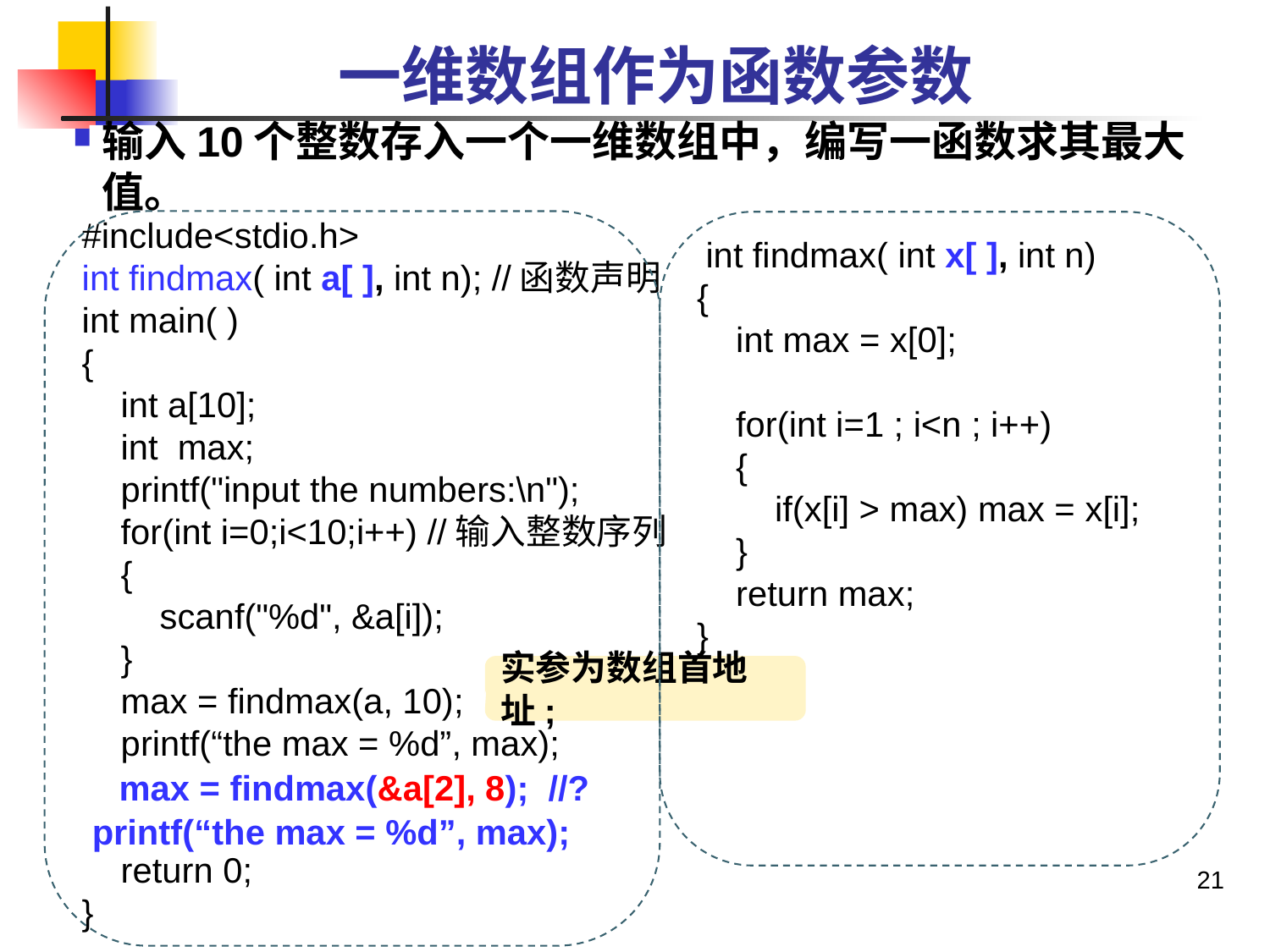

# 一维数组作为函数参数
输入10个整数存入一个一维数组中，编写一函数求其最大值。
#include<stdio.h>
int findmax( int a[ ], int n); //函数声明
int main( )
{
    int a[10];
    int  max;
    printf("input the numbers:\n");
    for(int i=0;i<10;i++) //输入整数序列
    {
        scanf("%d", &a[i]);
    }
    max = findmax(a, 10);
    printf(“the max = %d”, max);

    return 0;
}

 int findmax( int x[ ], int n)
{
    int max = x[0];

    for(int i=1 ; i<n ; i++)
    {
        if(x[i] > max) max = x[i];
    }
    return max;
}
实参为数组首地址;
 max = findmax(&a[2], 8);  //?
printf(“the max = %d”, max);
21